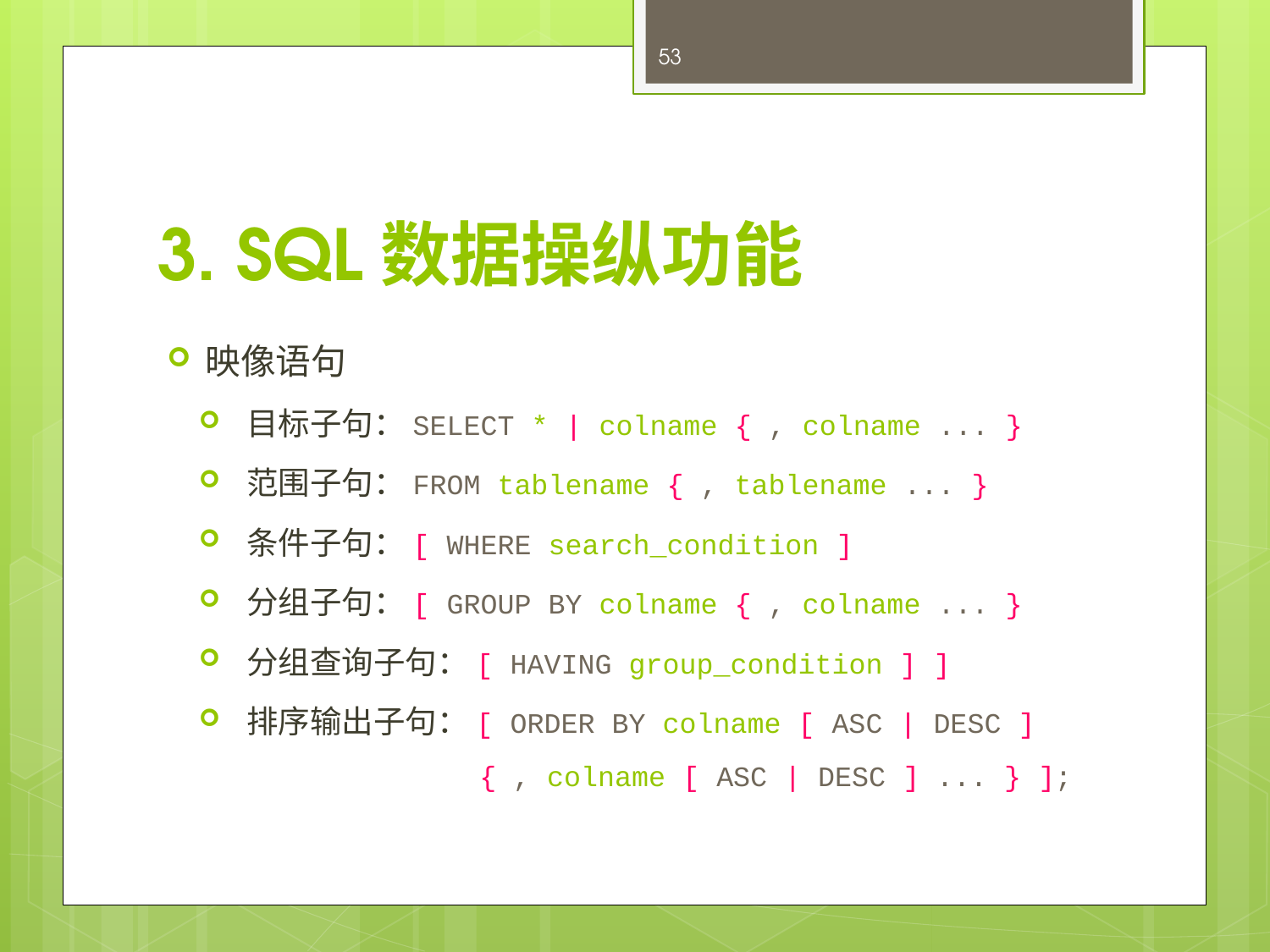

53
# 3. SQL数据操纵功能
映像语句
目标子句：SELECT * | colname { , colname ... }
范围子句：FROM tablename { , tablename ... }
条件子句：[ WHERE search_condition ]
分组子句：[ GROUP BY colname { , colname ... }
分组查询子句：[ HAVING group_condition ] ]
排序输出子句：[ ORDER BY colname [ ASC | DESC ]
	    { , colname [ ASC | DESC ] ... } ];